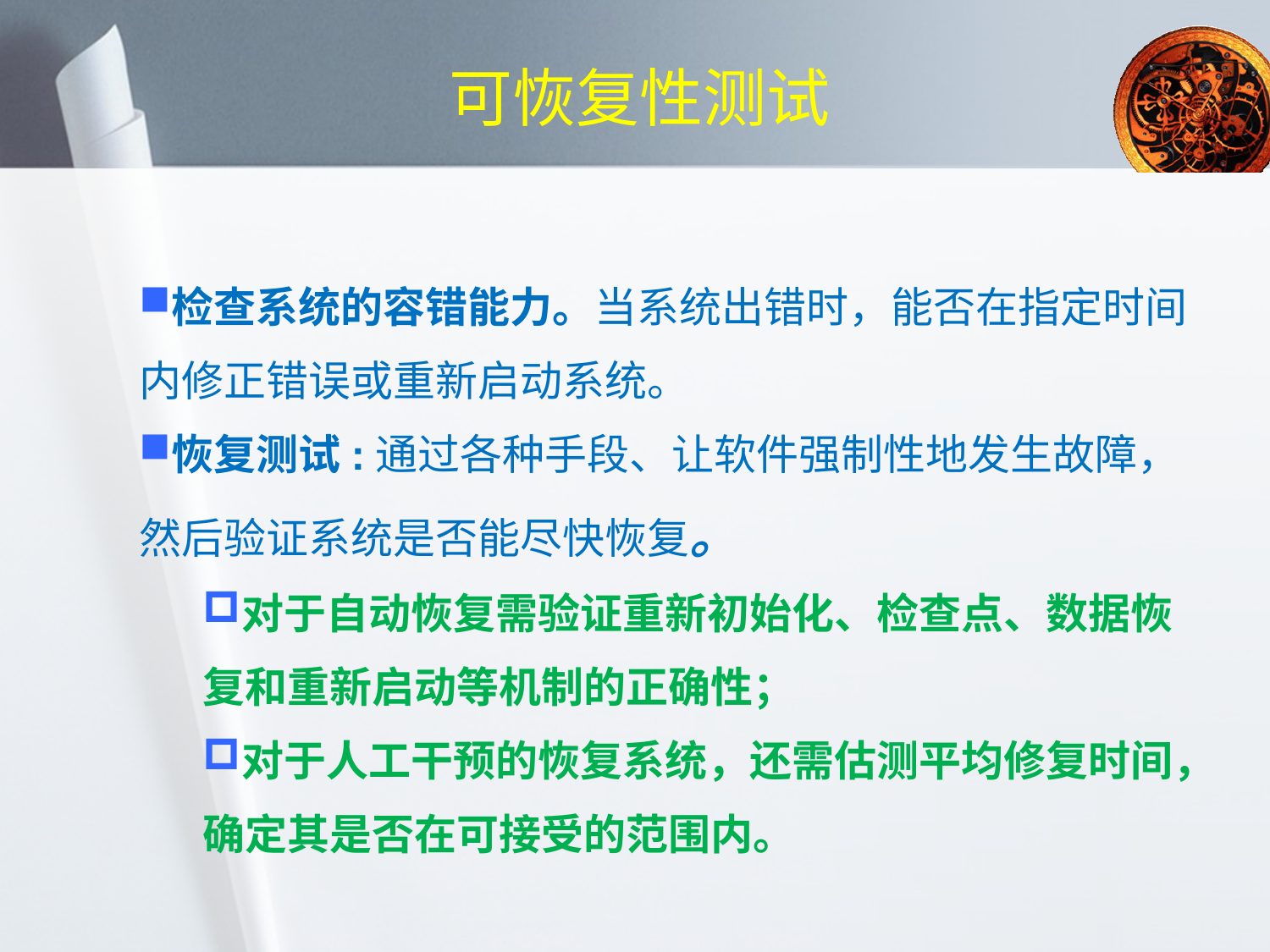

# 可恢复性测试
检查系统的容错能力。当系统出错时，能否在指定时间内修正错误或重新启动系统。
恢复测试:通过各种手段、让软件强制性地发生故障，然后验证系统是否能尽快恢复。
对于自动恢复需验证重新初始化、检查点、数据恢复和重新启动等机制的正确性；
对于人工干预的恢复系统，还需估测平均修复时间，确定其是否在可接受的范围内。